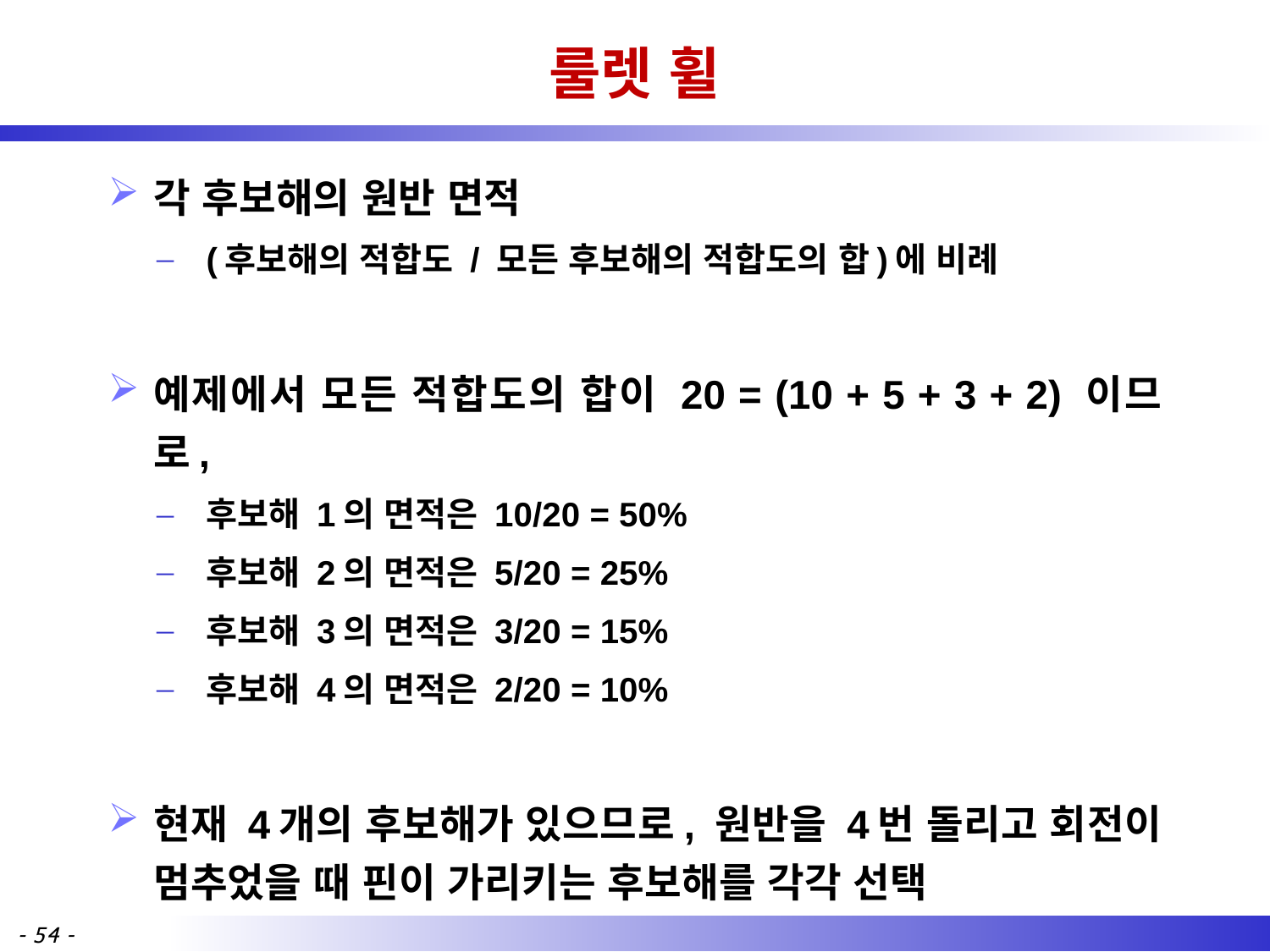

# 룰렛 휠
각 후보해의 원반 면적
(후보해의 적합도 / 모든 후보해의 적합도의 합)에 비례

예제에서 모든 적합도의 합이 20 = (10 + 5 + 3 + 2) 이므로,
후보해 1의 면적은 10/20 = 50%
후보해 2의 면적은 5/20 = 25%
후보해 3의 면적은 3/20 = 15%
후보해 4의 면적은 2/20 = 10%

현재 4개의 후보해가 있으므로, 원반을 4번 돌리고 회전이 멈추었을 때 핀이 가리키는 후보해를 각각 선택
- 54 -